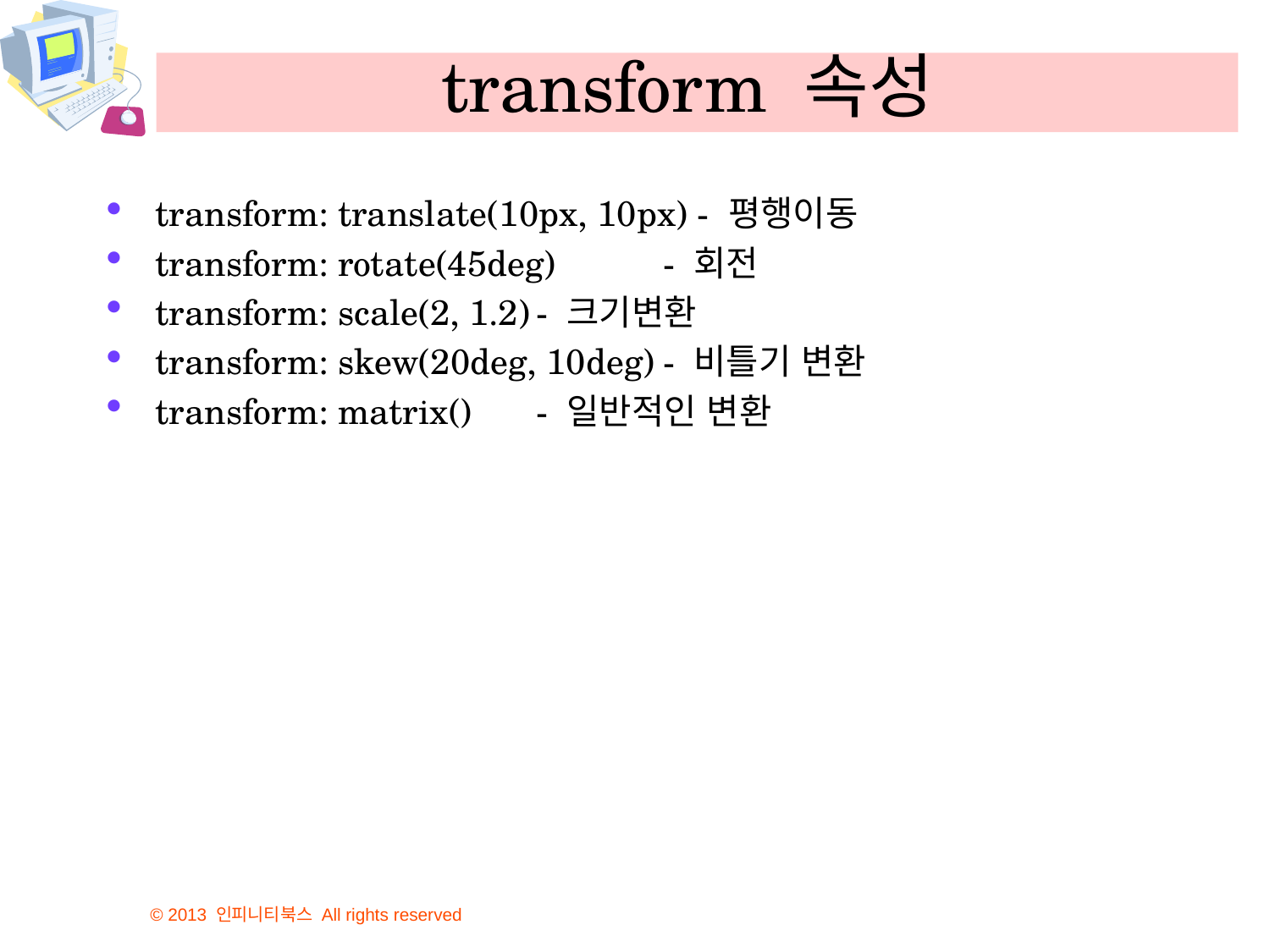

# transform 속성
transform: translate(10px, 10px) - 평행이동
transform: rotate(45deg)	- 회전
transform: scale(2, 1.2)	- 크기변환
transform: skew(20deg, 10deg)	- 비틀기 변환
transform: matrix()	- 일반적인 변환